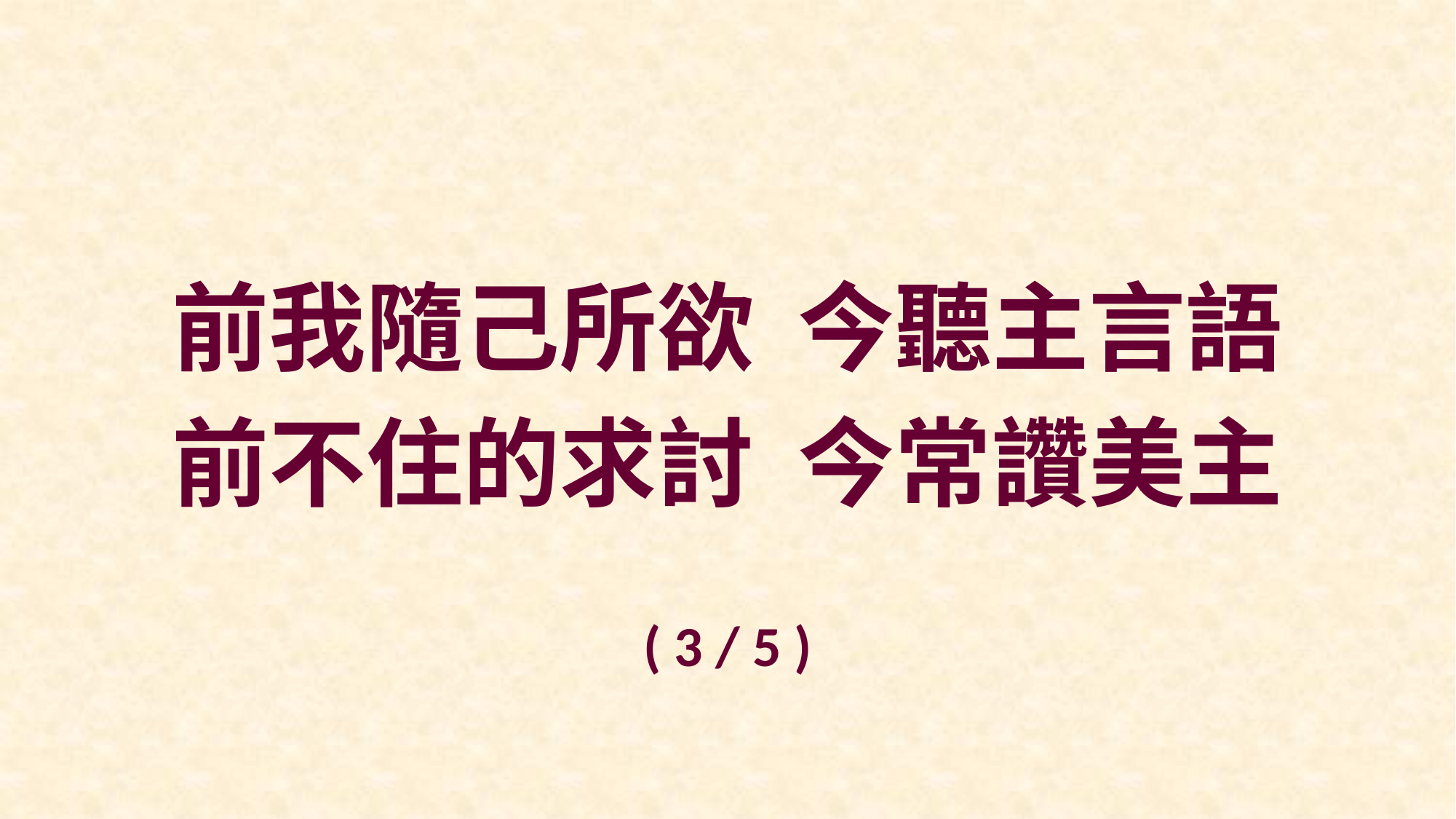

前我隨己所欲  今聽主言語
前不住的求討  今常讚美主
( 3 / 5 )